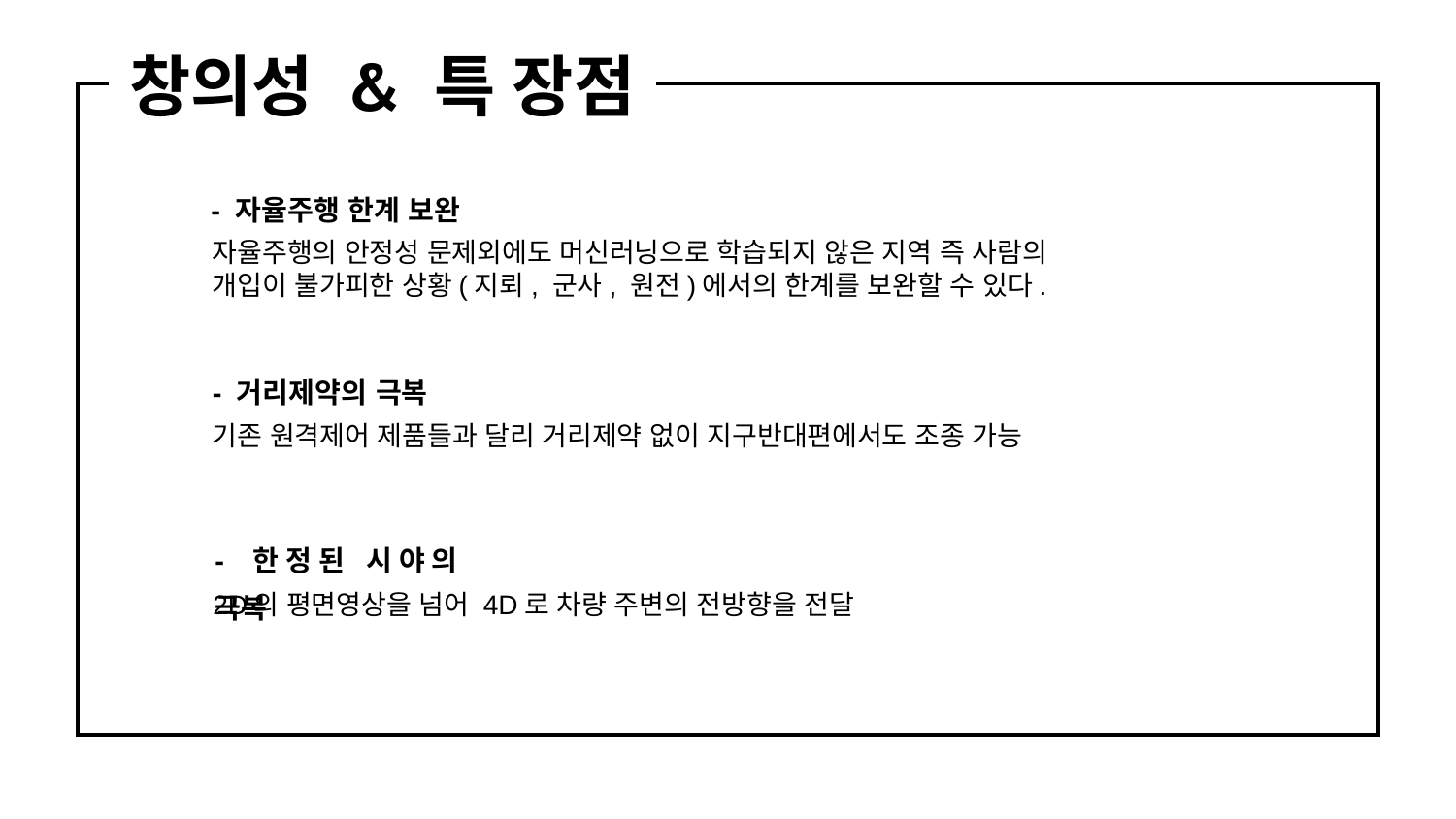

창의성 & 특 장점

- 자율주행 한계 보완
자율주행의 안정성 문제외에도 머신러닝으로 학습되지 않은 지역 즉 사람의 개입이 불가피한 상황(지뢰, 군사, 원전)에서의 한계를 보완할 수 있다.

- 거리제약의 극복
기존 원격제어 제품들과 달리 거리제약 없이 지구반대편에서도 조종 가능

- 한정된 시야의 극복
2D의 평면영상을 넘어 4D로 차량 주변의 전방향을 전달